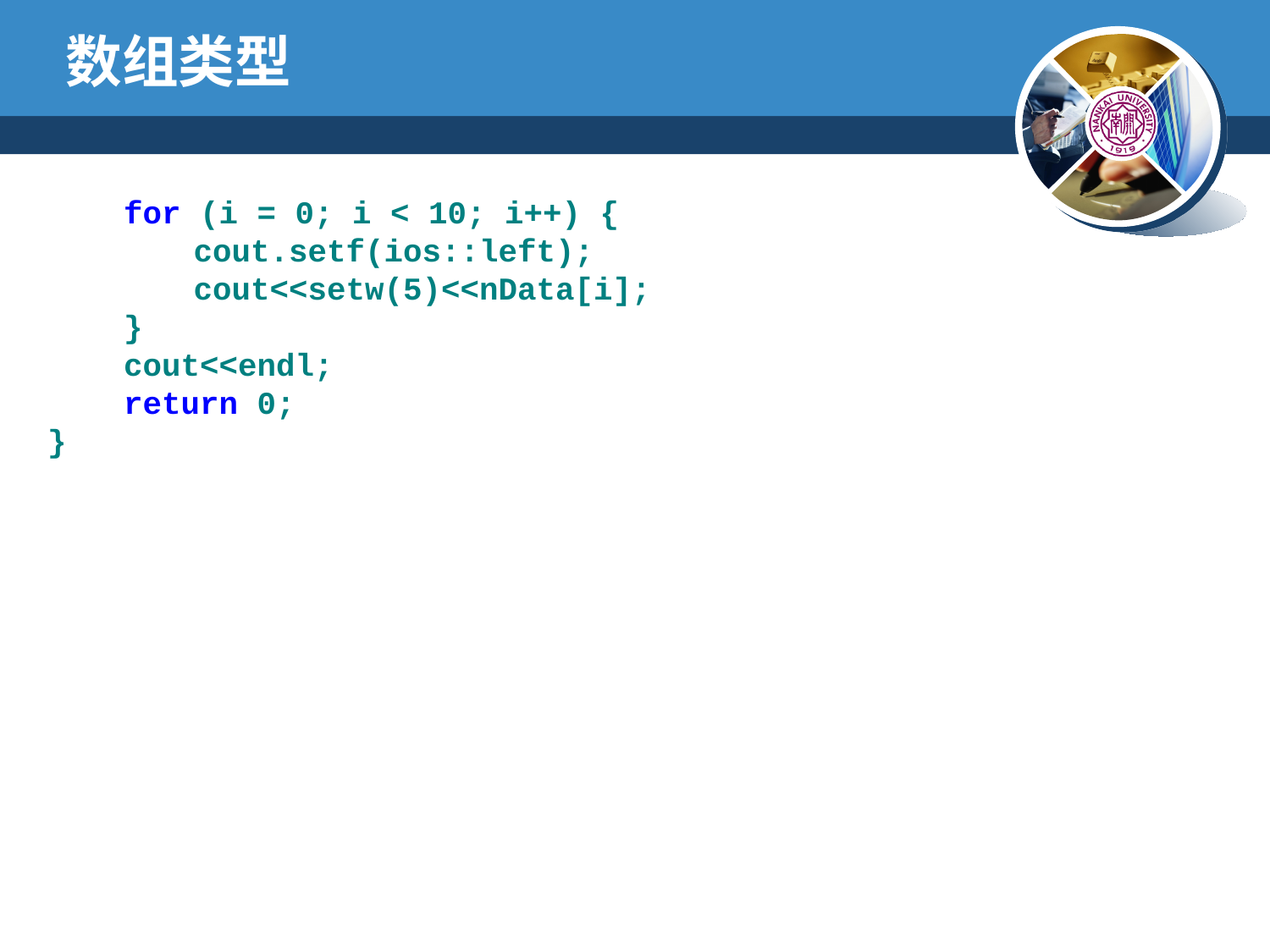

# 数组类型
    for (i = 0; i < 10; i++) {
	 cout.setf(ios::left);
    	 cout<<setw(5)<<nData[i];
    }
    cout<<endl;
    return 0;
}